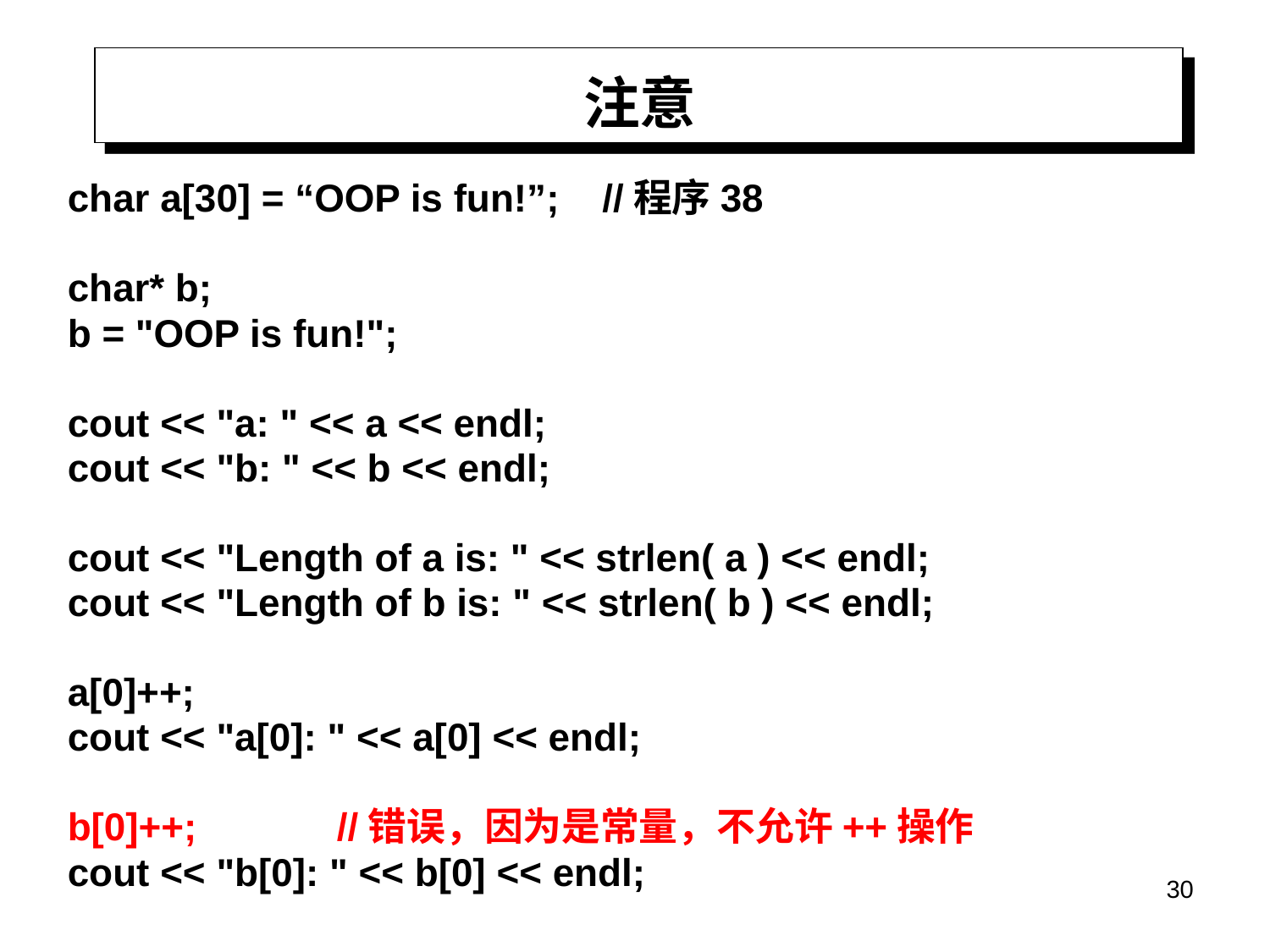

# 注意
char a[30] = “OOP is fun!”;    //程序38

char* b;
b = "OOP is fun!";

cout << "a: " << a << endl;
cout << "b: " << b << endl;

cout << "Length of a is: " << strlen( a ) << endl;
cout << "Length of b is: " << strlen( b ) << endl;

a[0]++;
cout << "a[0]: " << a[0] << endl;

b[0]++;             //错误，因为是常量，不允许++操作
cout << "b[0]: " << b[0] << endl;
30